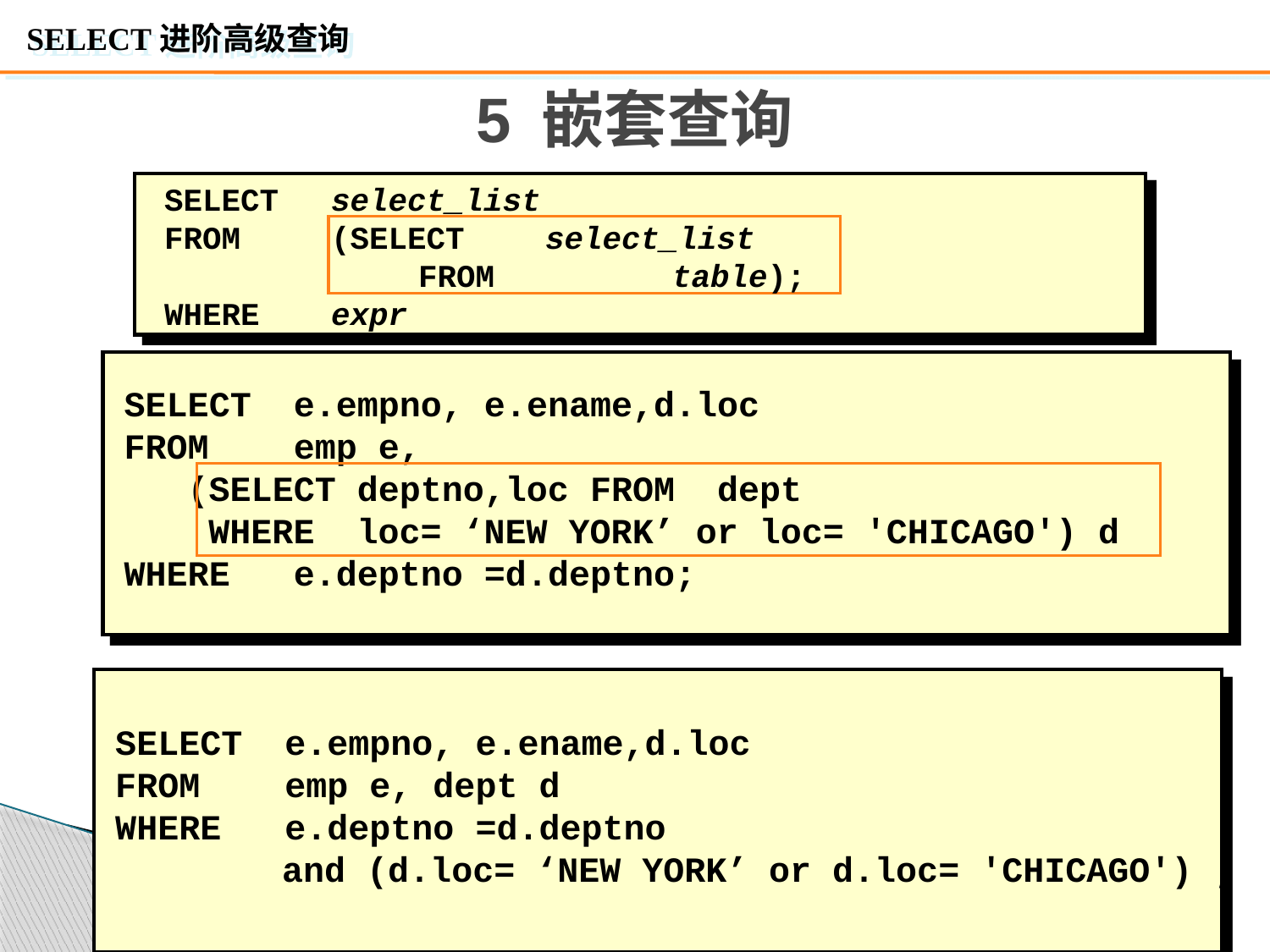

# 5 嵌套查询
SELECT	select_list
FROM	(SELECT	select_list
		FROM		table);
WHERE	expr

SELECT  e.empno, e.ename,d.loc
FROM    emp e,
   (SELECT deptno,loc FROM  dept
    WHERE  loc= ‘NEW YORK’ or loc= 'CHICAGO') d
WHERE   e.deptno =d.deptno;

SELECT  e.empno, e.ename,d.loc
FROM    emp e, dept d
WHERE   e.deptno =d.deptno
	and (d.loc= ‘NEW YORK’ or d.loc= 'CHICAGO') ;